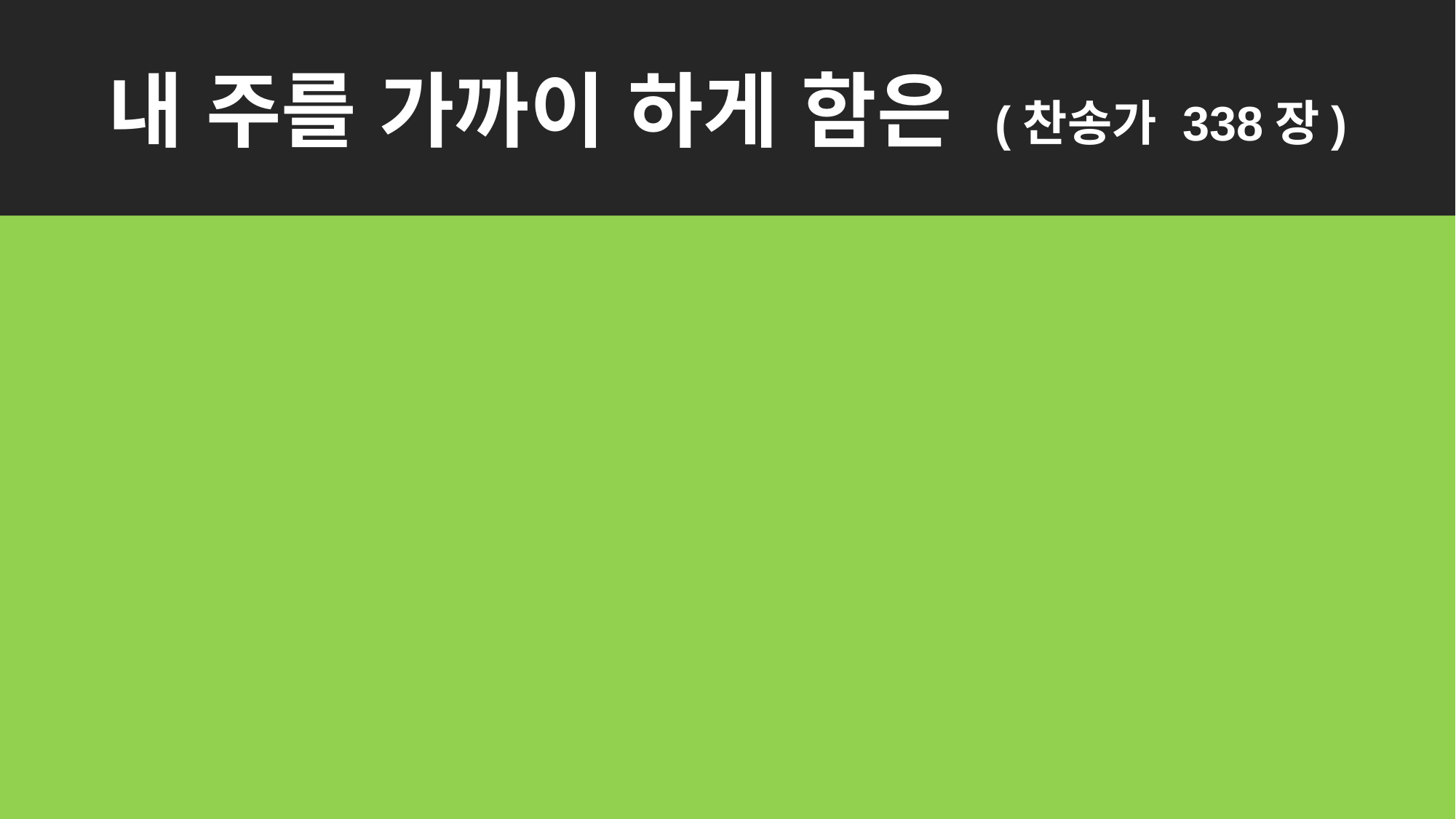

내 주를 가까이 하게 함은 (찬송가 338장)